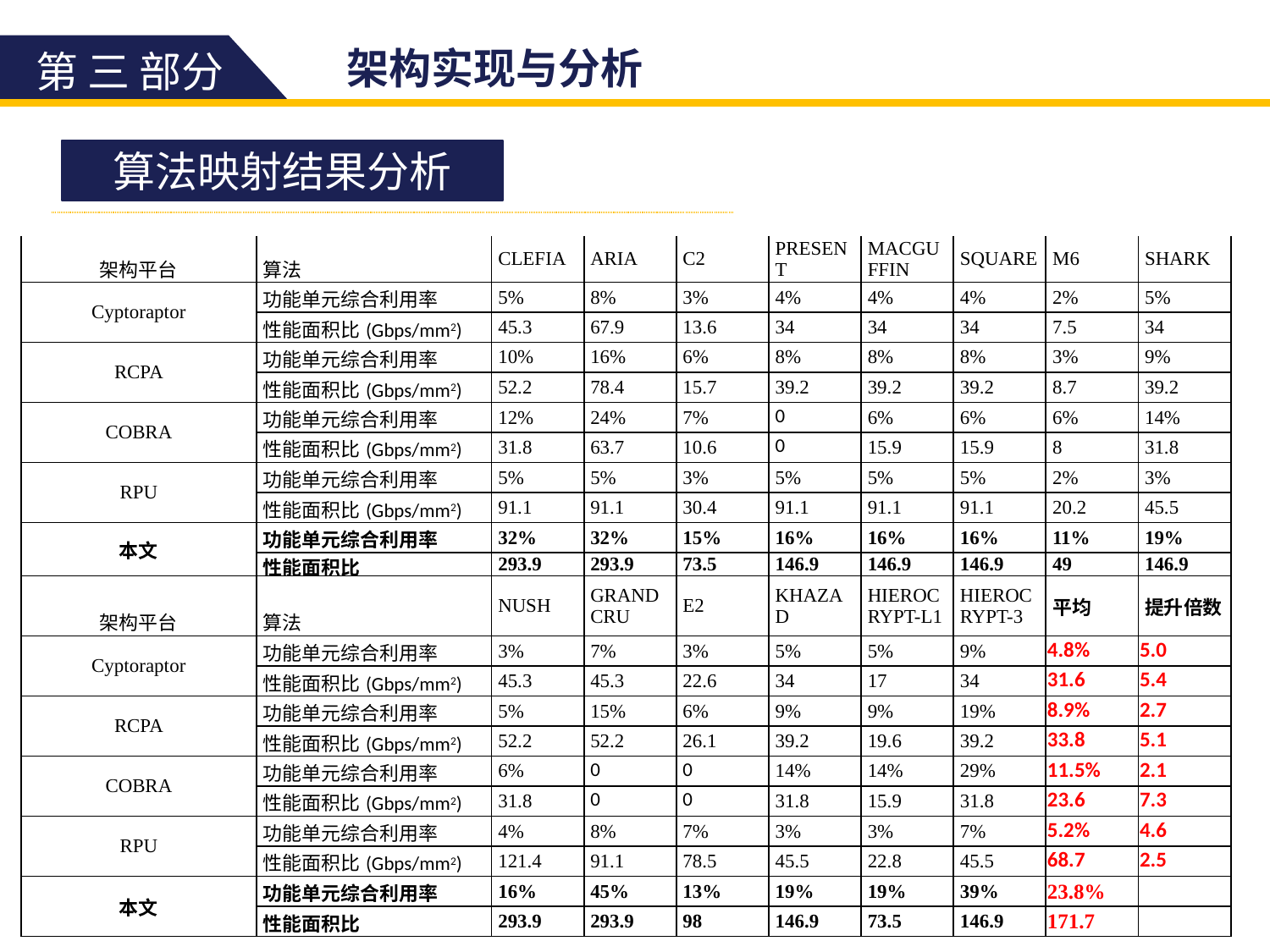

架构实现与分析

第 三 部分

算法映射结果分析

| 架构平台 | 算法 | CLEFIA | ARIA | C2 | PRESENT | MACGUFFIN | SQUARE | M6 | SHARK |
| --- | --- | --- | --- | --- | --- | --- | --- | --- | --- |
| Cyptoraptor | 功能单元综合利用率 | 5% | 8% | 3% | 4% | 4% | 4% | 2% | 5% |
|  | 性能面积比(Gbps/mm2) | 45.3 | 67.9 | 13.6 | 34 | 34 | 34 | 7.5 | 34 |
| RCPA | 功能单元综合利用率 | 10% | 16% | 6% | 8% | 8% | 8% | 3% | 9% |
|  | 性能面积比(Gbps/mm2) | 52.2 | 78.4 | 15.7 | 39.2 | 39.2 | 39.2 | 8.7 | 39.2 |
| COBRA | 功能单元综合利用率 | 12% | 24% | 7% | 0 | 6% | 6% | 6% | 14% |
|  | 性能面积比(Gbps/mm2) | 31.8 | 63.7 | 10.6 | 0 | 15.9 | 15.9 | 8 | 31.8 |
| RPU | 功能单元综合利用率 | 5% | 5% | 3% | 5% | 5% | 5% | 2% | 3% |
|  | 性能面积比(Gbps/mm2) | 91.1 | 91.1 | 30.4 | 91.1 | 91.1 | 91.1 | 20.2 | 45.5 |
| 本文 | 功能单元综合利用率 | 32% | 32% | 15% | 16% | 16% | 16% | 11% | 19% |
|  | 性能面积比 | 293.9 | 293.9 | 73.5 | 146.9 | 146.9 | 146.9 | 49 | 146.9 |
| 架构平台 | 算法 | NUSH | GRAND CRU | E2 | KHAZAD | HIEROCRYPT-L1 | HIEROCRYPT-3 | 平均 | 提升倍数 |
| Cyptoraptor | 功能单元综合利用率 | 3% | 7% | 3% | 5% | 5% | 9% | 4.8% | 5.0 |
|  | 性能面积比(Gbps/mm2) | 45.3 | 45.3 | 22.6 | 34 | 17 | 34 | 31.6 | 5.4 |
| RCPA | 功能单元综合利用率 | 5% | 15% | 6% | 9% | 9% | 19% | 8.9% | 2.7 |
|  | 性能面积比(Gbps/mm2) | 52.2 | 52.2 | 26.1 | 39.2 | 19.6 | 39.2 | 33.8 | 5.1 |
| COBRA | 功能单元综合利用率 | 6% | 0 | 0 | 14% | 14% | 29% | 11.5% | 2.1 |
|  | 性能面积比(Gbps/mm2) | 31.8 | 0 | 0 | 31.8 | 15.9 | 31.8 | 23.6 | 7.3 |
| RPU | 功能单元综合利用率 | 4% | 8% | 7% | 3% | 3% | 7% | 5.2% | 4.6 |
|  | 性能面积比(Gbps/mm2) | 121.4 | 91.1 | 78.5 | 45.5 | 22.8 | 45.5 | 68.7 | 2.5 |
| 本文 | 功能单元综合利用率 | 16% | 45% | 13% | 19% | 19% | 39% | 23.8% |  |
|  | 性能面积比 | 293.9 | 293.9 | 98 | 146.9 | 73.5 | 146.9 | 171.7 |  |